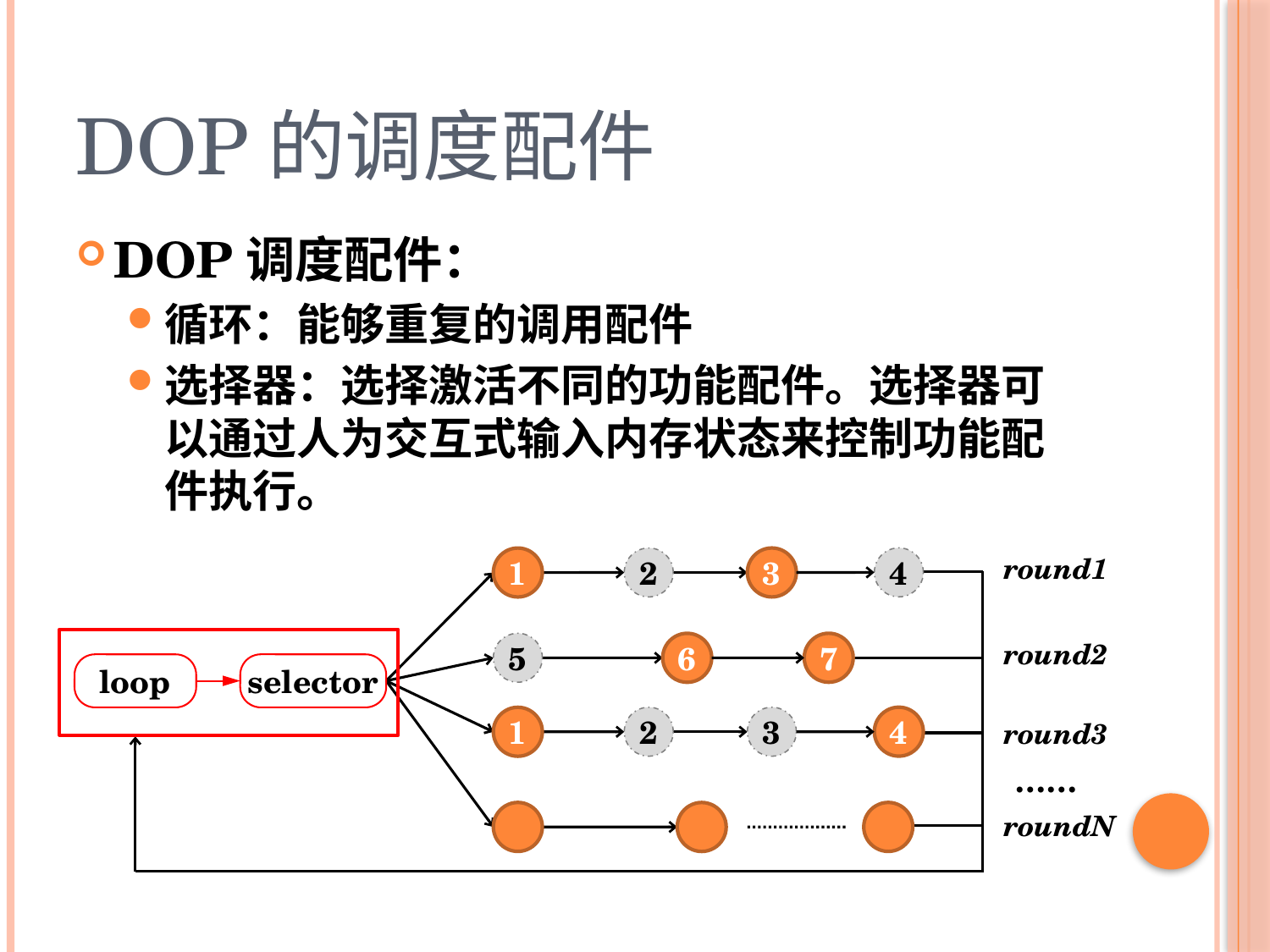

# DOP的调度配件
DOP调度配件：
循环：能够重复的调用配件
选择器：选择激活不同的功能配件。选择器可以通过人为交互式输入内存状态来控制功能配件执行。
round1
4
2
3
1

loop
selector
round2
5
7
6
4
2
3
1
round3
……
roundN